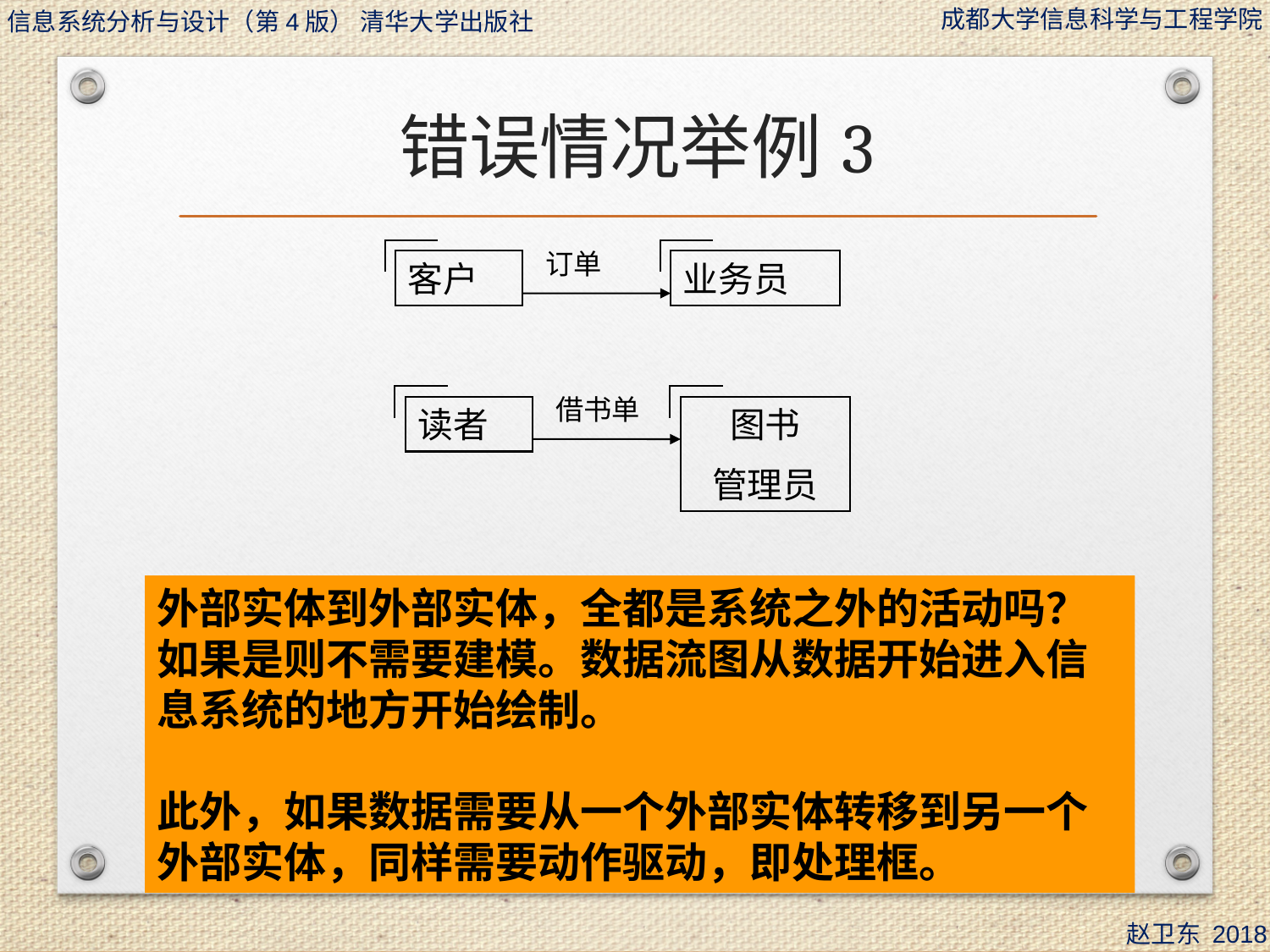

# 错误情况举例3

订单

客户
业务员

借书单

读者
图书
管理员

外部实体到外部实体，全都是系统之外的活动吗？如果是则不需要建模。数据流图从数据开始进入信息系统的地方开始绘制。

此外，如果数据需要从一个外部实体转移到另一个外部实体，同样需要动作驱动，即处理框。